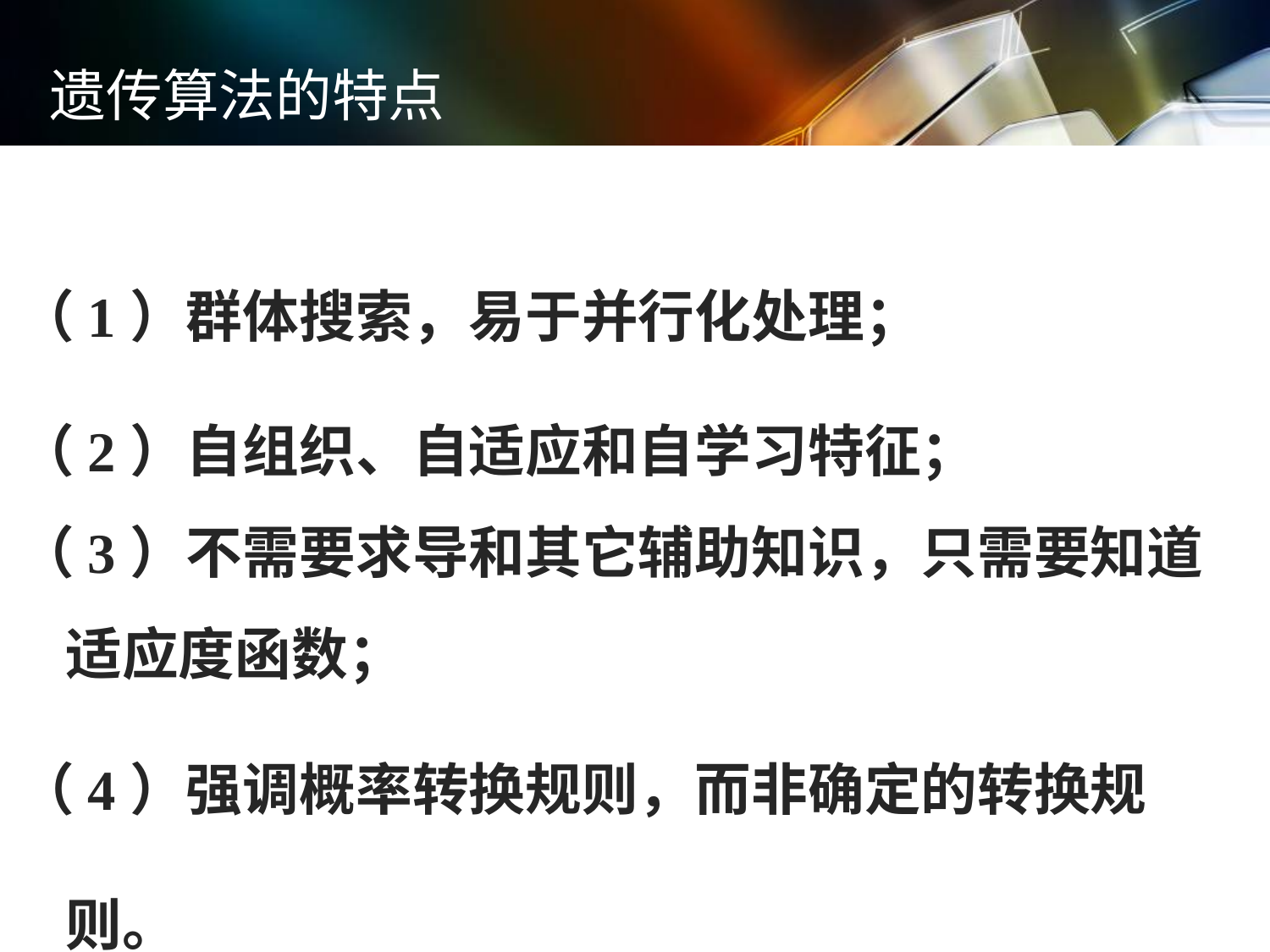

遗传算法的特点
（1）群体搜索，易于并行化处理；
（2）自组织、自适应和自学习特征；
（3）不需要求导和其它辅助知识，只需要知道适应度函数；
（4）强调概率转换规则，而非确定的转换规则。